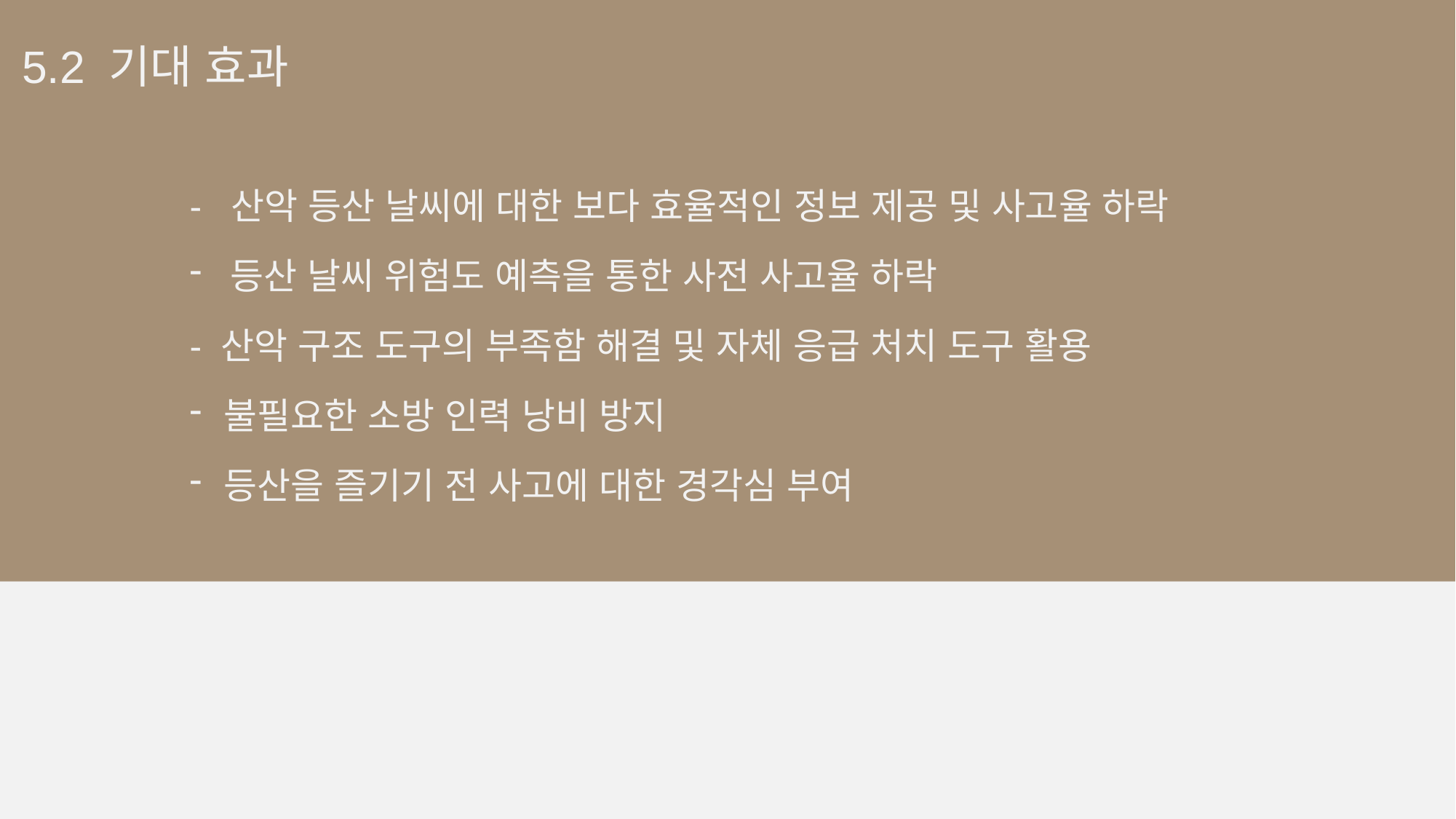

5.2 기대 효과
-  산악 등산 날씨에 대한 보다 효율적인 정보 제공 및 사고율 하락
등산 날씨 위험도 예측을 통한 사전 사고율 하락
- 산악 구조 도구의 부족함 해결 및 자체 응급 처치 도구 활용
불필요한 소방 인력 낭비 방지
등산을 즐기기 전 사고에 대한 경각심 부여